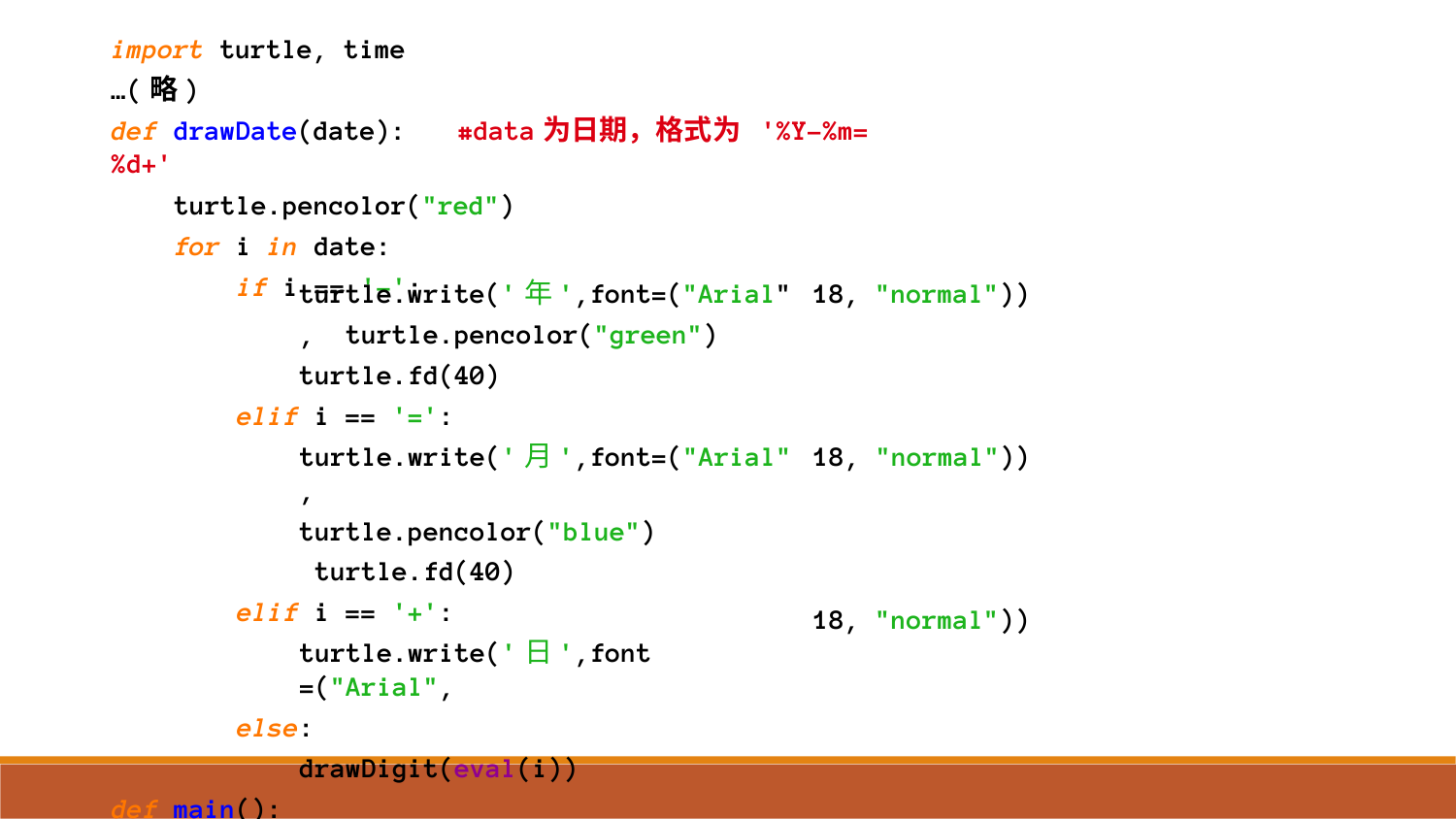

import turtle, time
…(略)
def drawDate(date):	#data为日期，格式为 '%Y-%m=%d+'
turtle.pencolor("red")
for i in date:
if i == '-':
turtle.write('年',font=("Arial",  turtle.pencolor("green")  turtle.fd(40)
elif i == '=':
turtle.write('月',font=("Arial",
turtle.pencolor("blue")  turtle.fd(40)
elif i == '+':
turtle.write('日',font=("Arial",
else:
drawDigit(eval(i))
def main():
…(略)
18, "normal"))
18, "normal"))
18, "normal"))